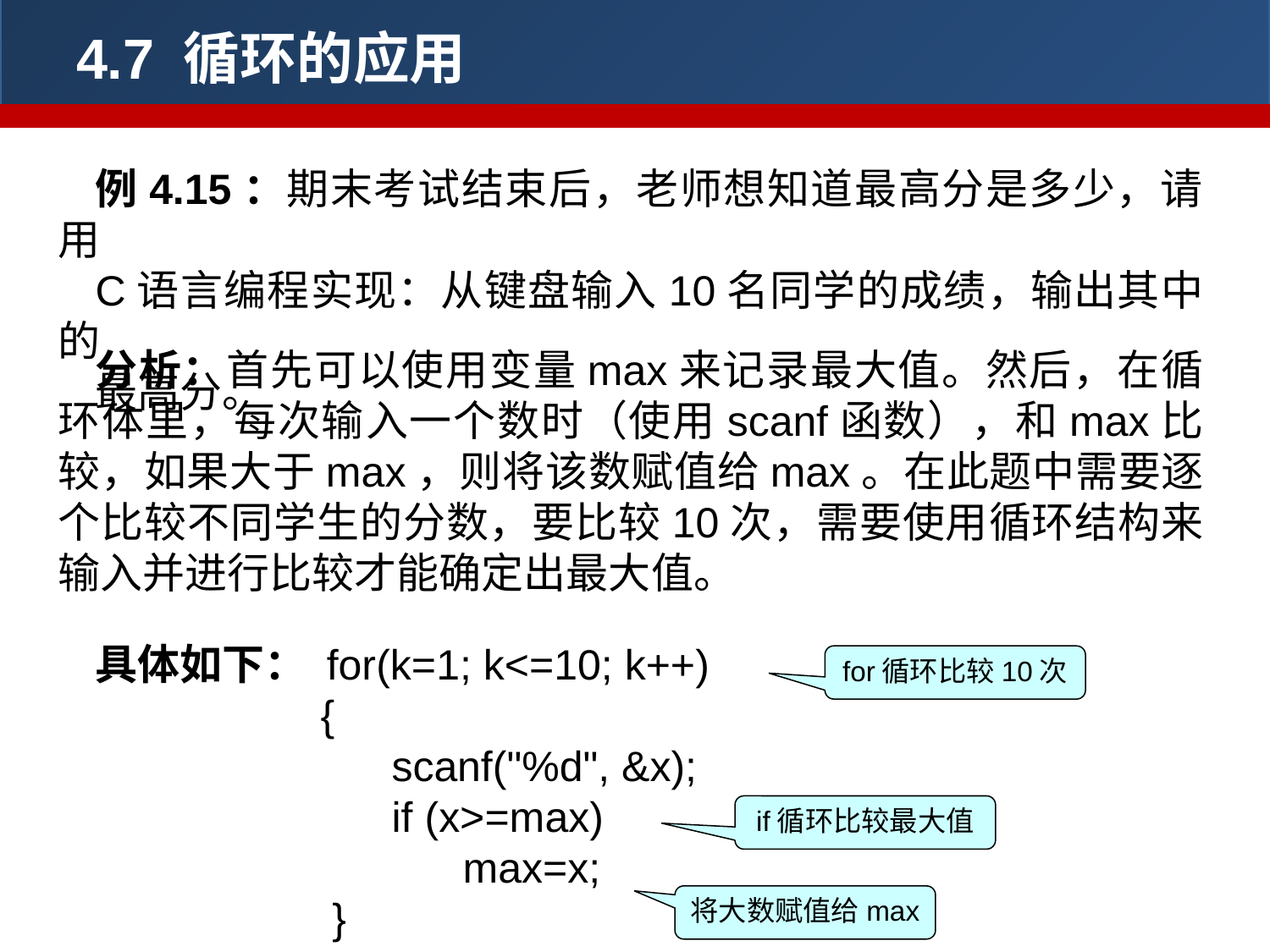

4.7 循环的应用

例4.15：期末考试结束后，老师想知道最高分是多少，请用
C语言编程实现：从键盘输入10名同学的成绩，输出其中的
最高分。
分析：首先可以使用变量max来记录最大值。然后，在循环体里，每次输入一个数时（使用scanf函数），和max比较，如果大于max，则将该数赋值给max。在此题中需要逐个比较不同学生的分数，要比较10次，需要使用循环结构来输入并进行比较才能确定出最大值。

具体如下： for(k=1; k<=10; k++)
                   {
                         scanf("%d", &x);
                         if (x>=max)
                               max=x;
                    }
for循环比较10次
if循环比较最大值
将大数赋值给max